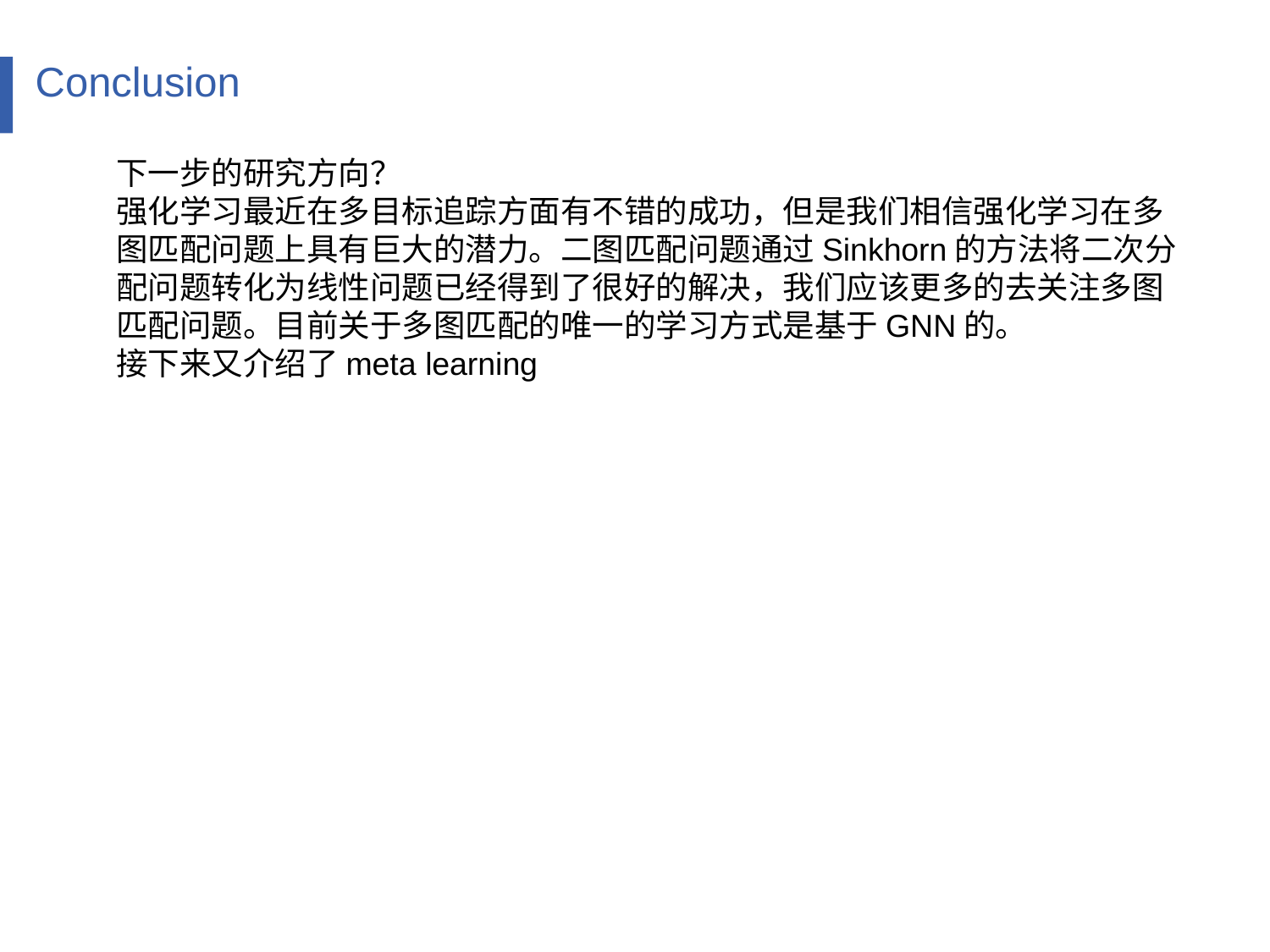

Conclusion
下一步的研究方向？
强化学习最近在多目标追踪方面有不错的成功，但是我们相信强化学习在多图匹配问题上具有巨大的潜力。二图匹配问题通过Sinkhorn的方法将二次分配问题转化为线性问题已经得到了很好的解决，我们应该更多的去关注多图匹配问题。目前关于多图匹配的唯一的学习方式是基于GNN的。
接下来又介绍了meta learning